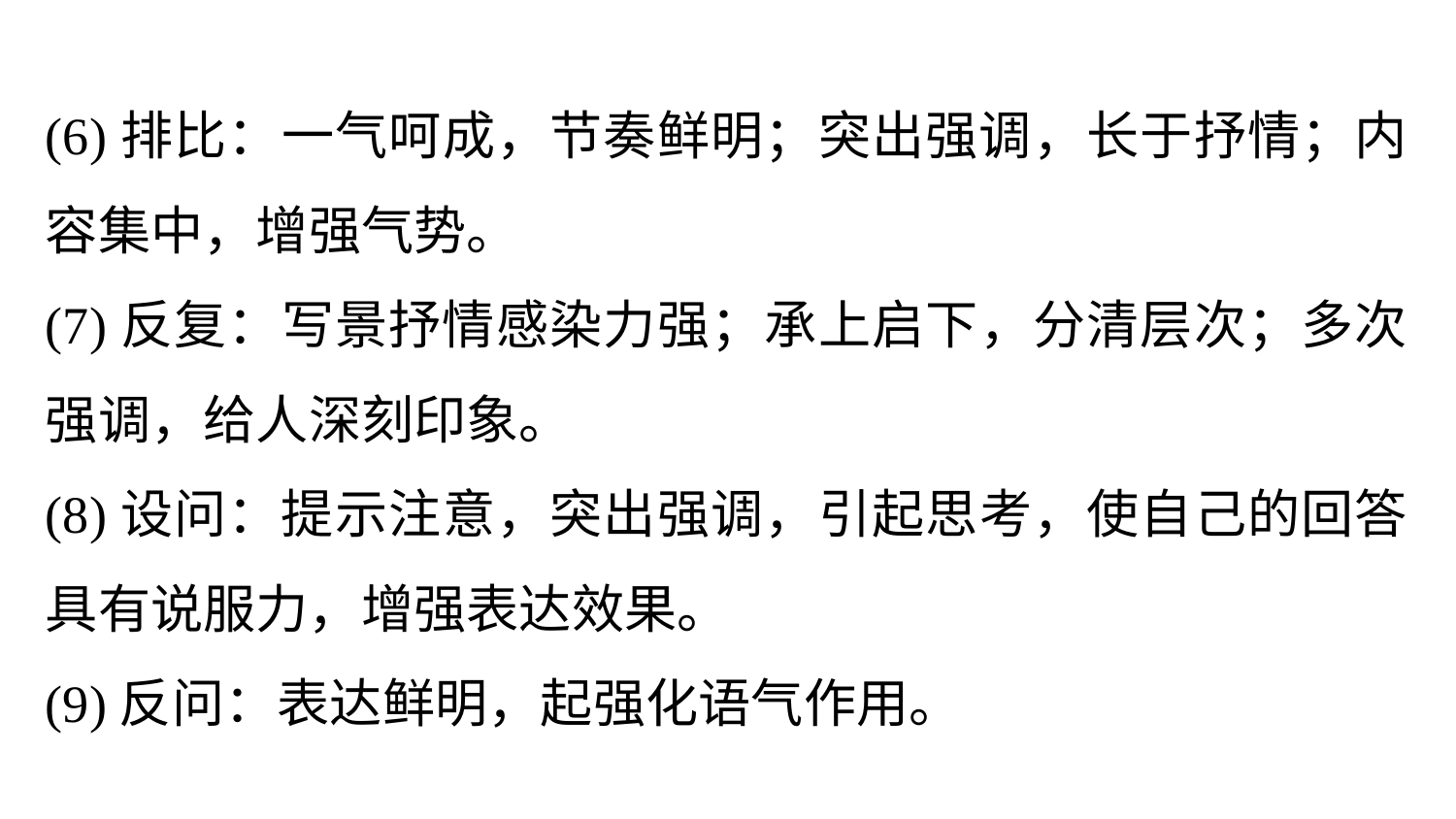

(6)排比：一气呵成，节奏鲜明；突出强调，长于抒情；内容集中，增强气势。
(7)反复：写景抒情感染力强；承上启下，分清层次；多次强调，给人深刻印象。
(8)设问：提示注意，突出强调，引起思考，使自己的回答具有说服力，增强表达效果。
(9)反问：表达鲜明，起强化语气作用。